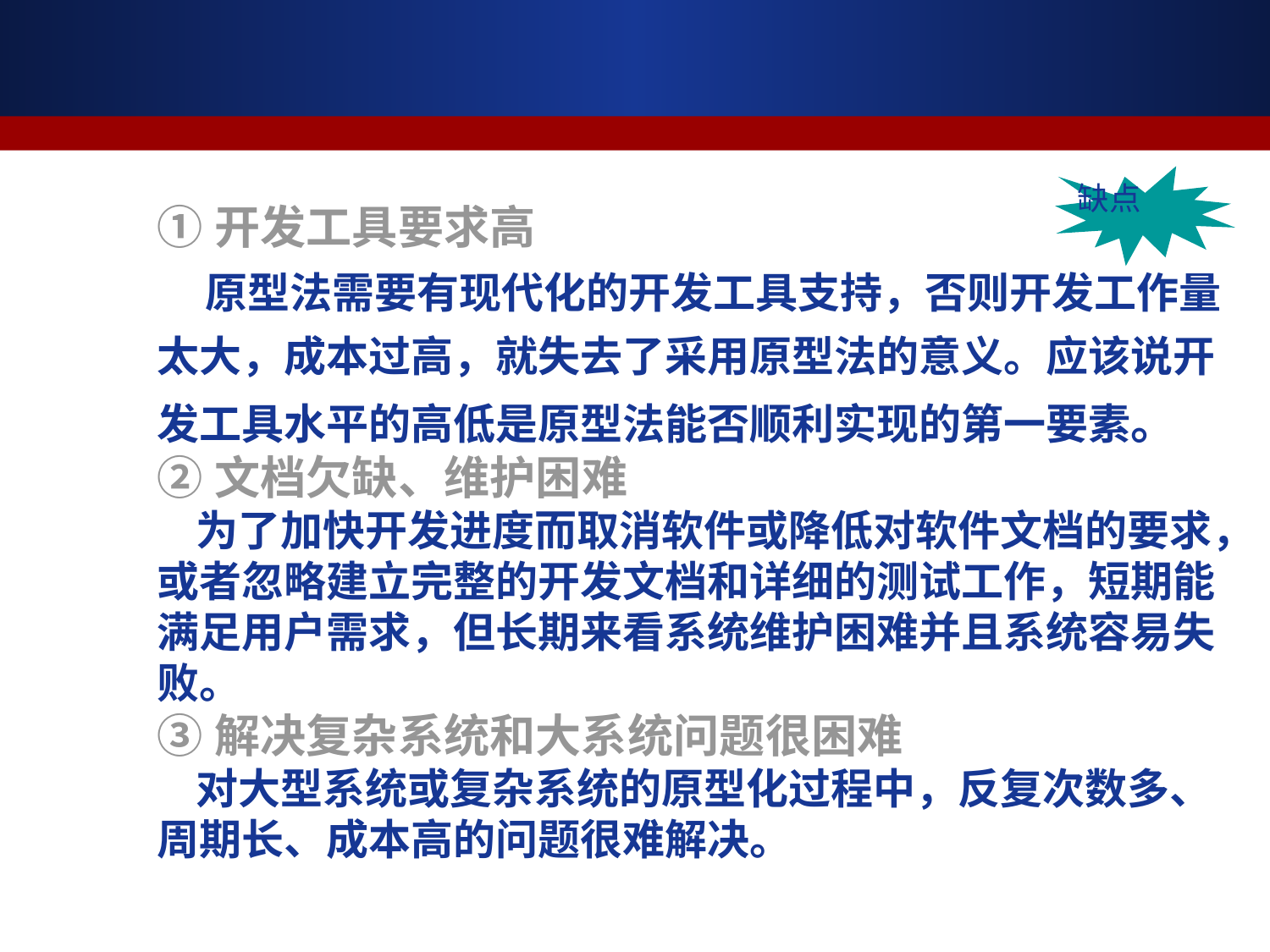

①开发工具要求高
    原型法需要有现代化的开发工具支持，否则开发工作量太大，成本过高，就失去了采用原型法的意义。应该说开发工具水平的高低是原型法能否顺利实现的第一要素。
②文档欠缺、维护困难
   为了加快开发进度而取消软件或降低对软件文档的要求，或者忽略建立完整的开发文档和详细的测试工作，短期能满足用户需求，但长期来看系统维护困难并且系统容易失败。
③解决复杂系统和大系统问题很困难
   对大型系统或复杂系统的原型化过程中，反复次数多、周期长、成本高的问题很难解决。

缺点